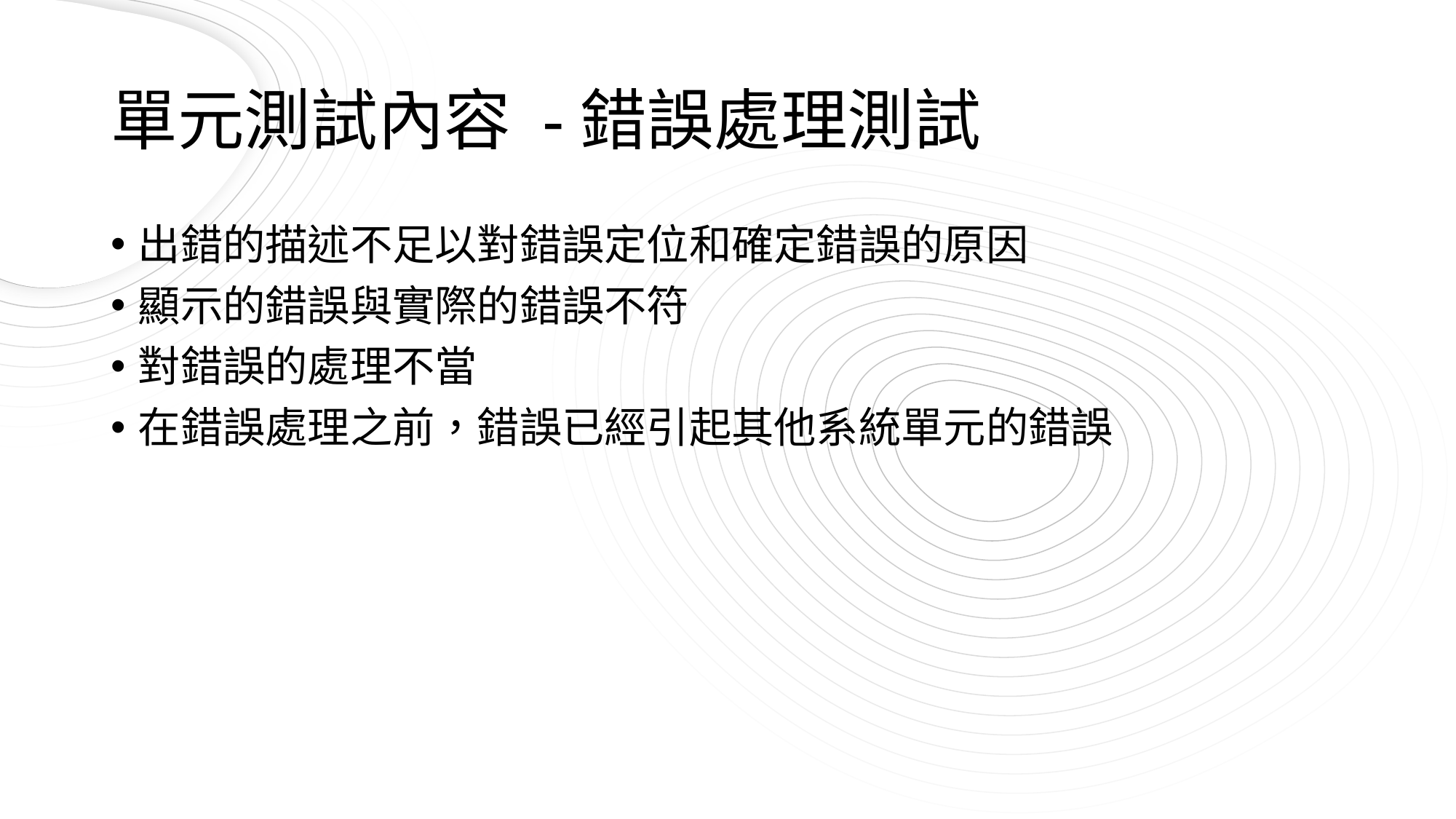

# 單元測試內容 -錯誤處理測試
出錯的描述不足以對錯誤定位和確定錯誤的原因
顯示的錯誤與實際的錯誤不符
對錯誤的處理不當
在錯誤處理之前，錯誤已經引起其他系統單元的錯誤